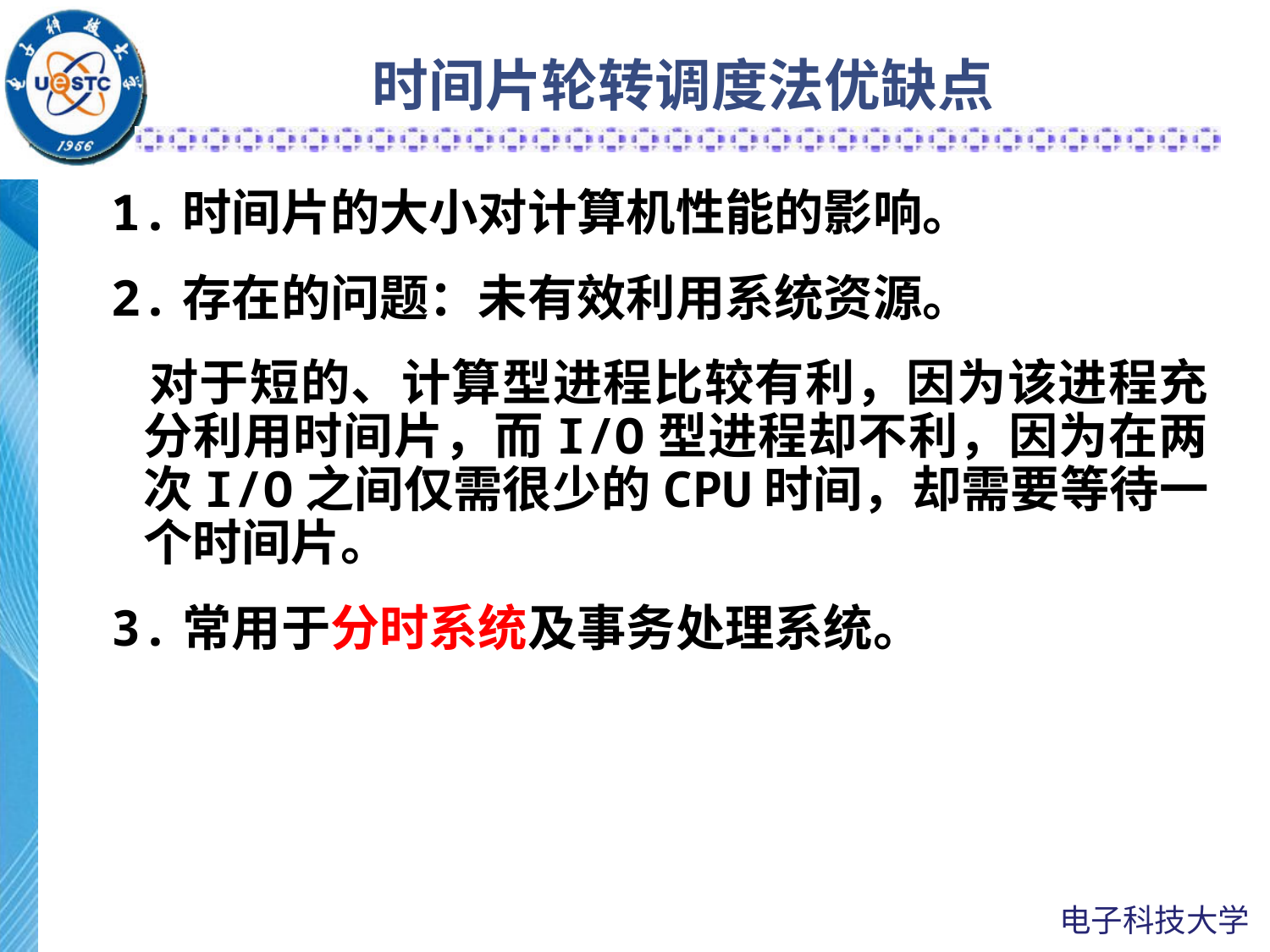

# 时间片轮转调度法优缺点
1.时间片的大小对计算机性能的影响。
2.存在的问题：未有效利用系统资源。
  对于短的、计算型进程比较有利，因为该进程充分利用时间片，而I/O型进程却不利，因为在两次I/O之间仅需很少的CPU时间，却需要等待一个时间片。
3.常用于分时系统及事务处理系统。